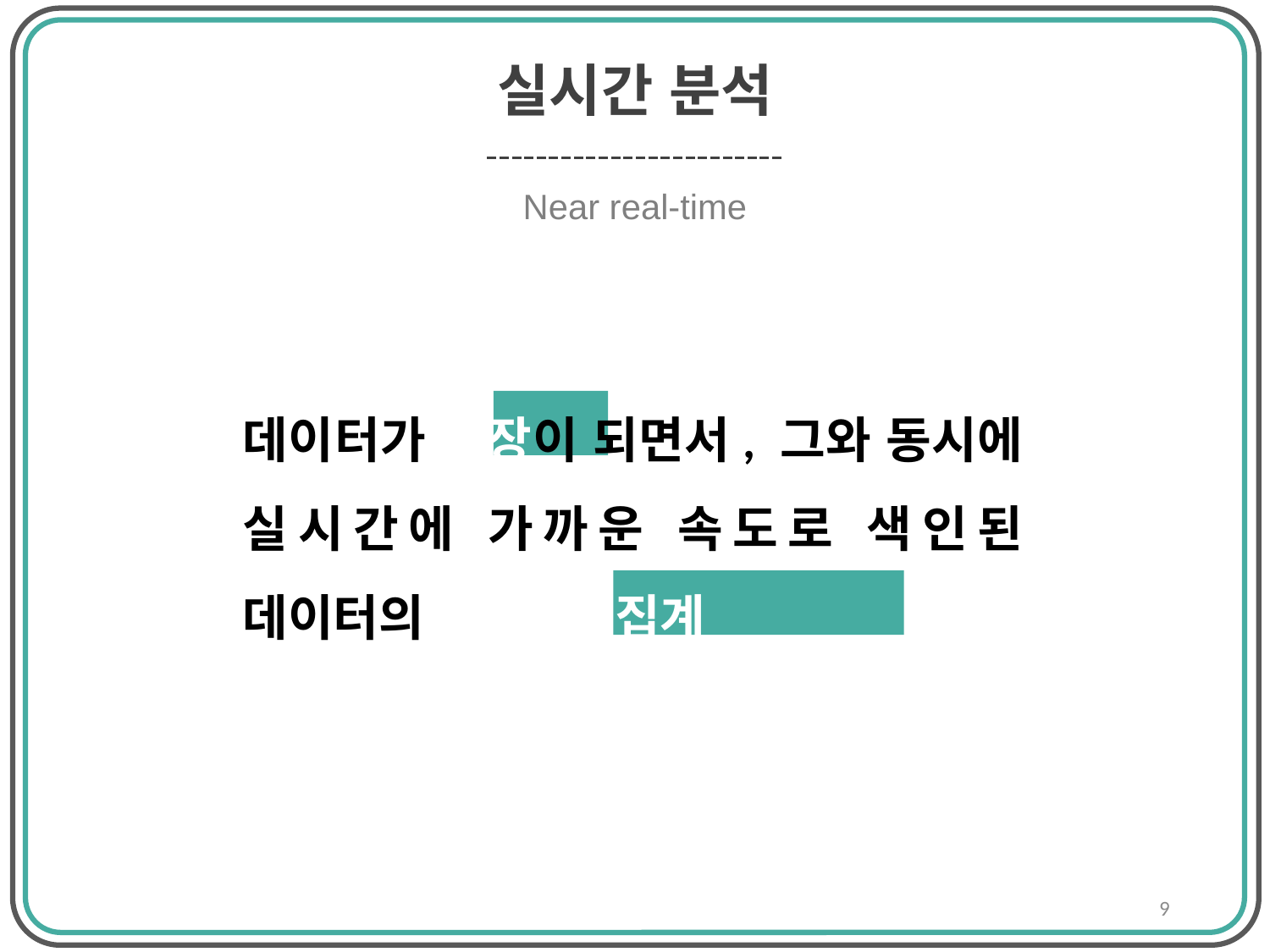

실시간 분석
Near real-time
데이터가 저장이 되면서, 그와 동시에 실시간에 가까운 속도로 색인된 데이터의  검색 및 집계

9